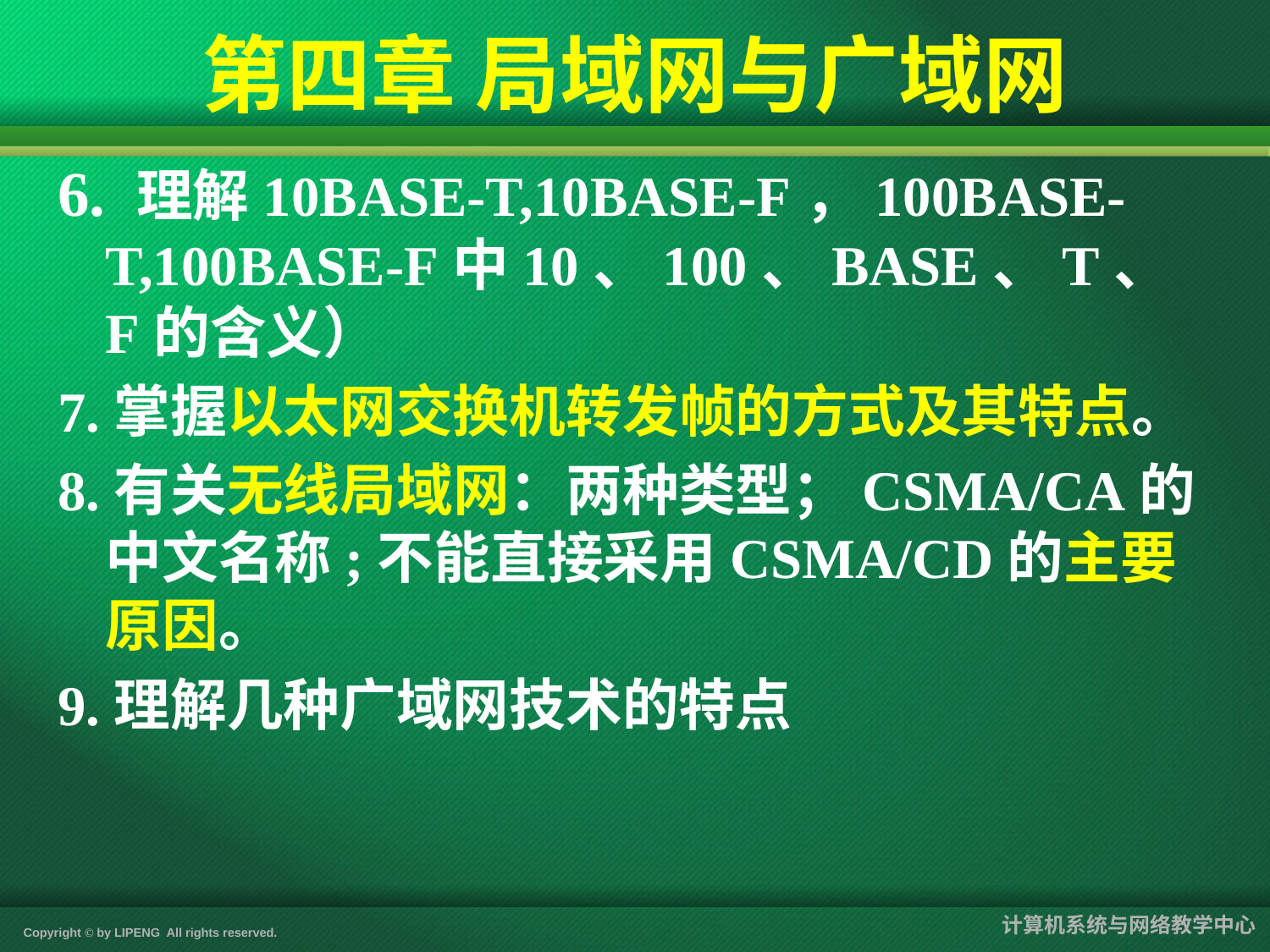

# 第四章 局域网与广域网
6. 理解10BASE-T,10BASE-F，100BASE-T,100BASE-F中10、100、BASE、T、F的含义）
7.掌握以太网交换机转发帧的方式及其特点。
8.有关无线局域网：两种类型；CSMA/CA的中文名称;不能直接采用CSMA/CD的主要原因。
9.理解几种广域网技术的特点